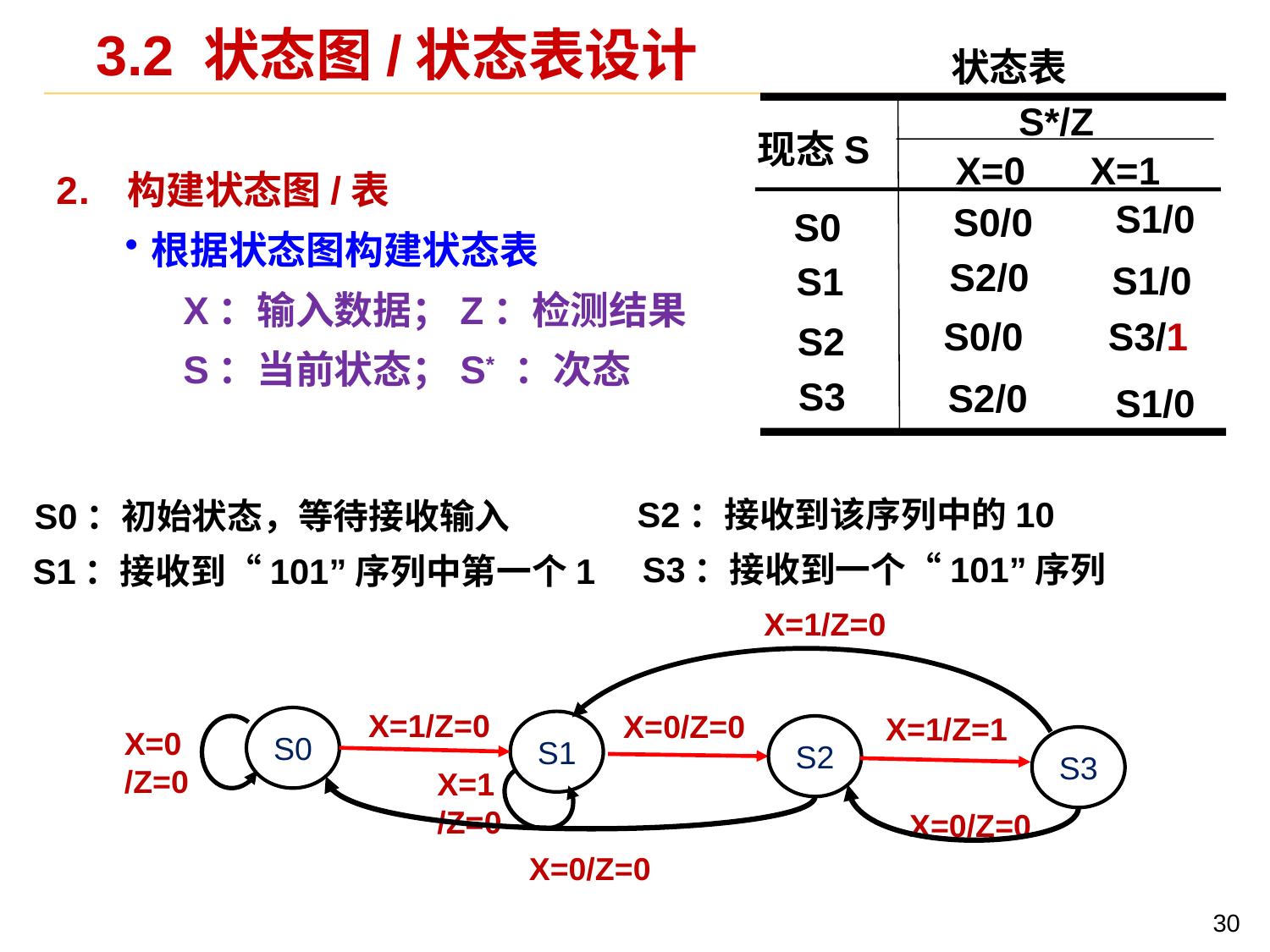

# 3.2 状态图/状态表设计
状态表
S*/Z

现态S

X=0      X=1

构建状态图/表
根据状态图构建状态表
X：输入数据；Z：检测结果
S：当前状态；S* ：次态
S1/0
S0/0
S0
S2/0
S1/0
S1
S0/0
S3/1
S2
S3
S2/0
S1/0
S2：接收到该序列中的10
S0：初始状态，等待接收输入
S3：接收到一个“101”序列
S1：接收到“101”序列中第一个1
X=1/Z=0

X=1/Z=0
X=0/Z=0
X=1/Z=1
S0
S1
S2
X=0/Z=0

S3
X=1/Z=0

X=0/Z=0
X=0/Z=0
30